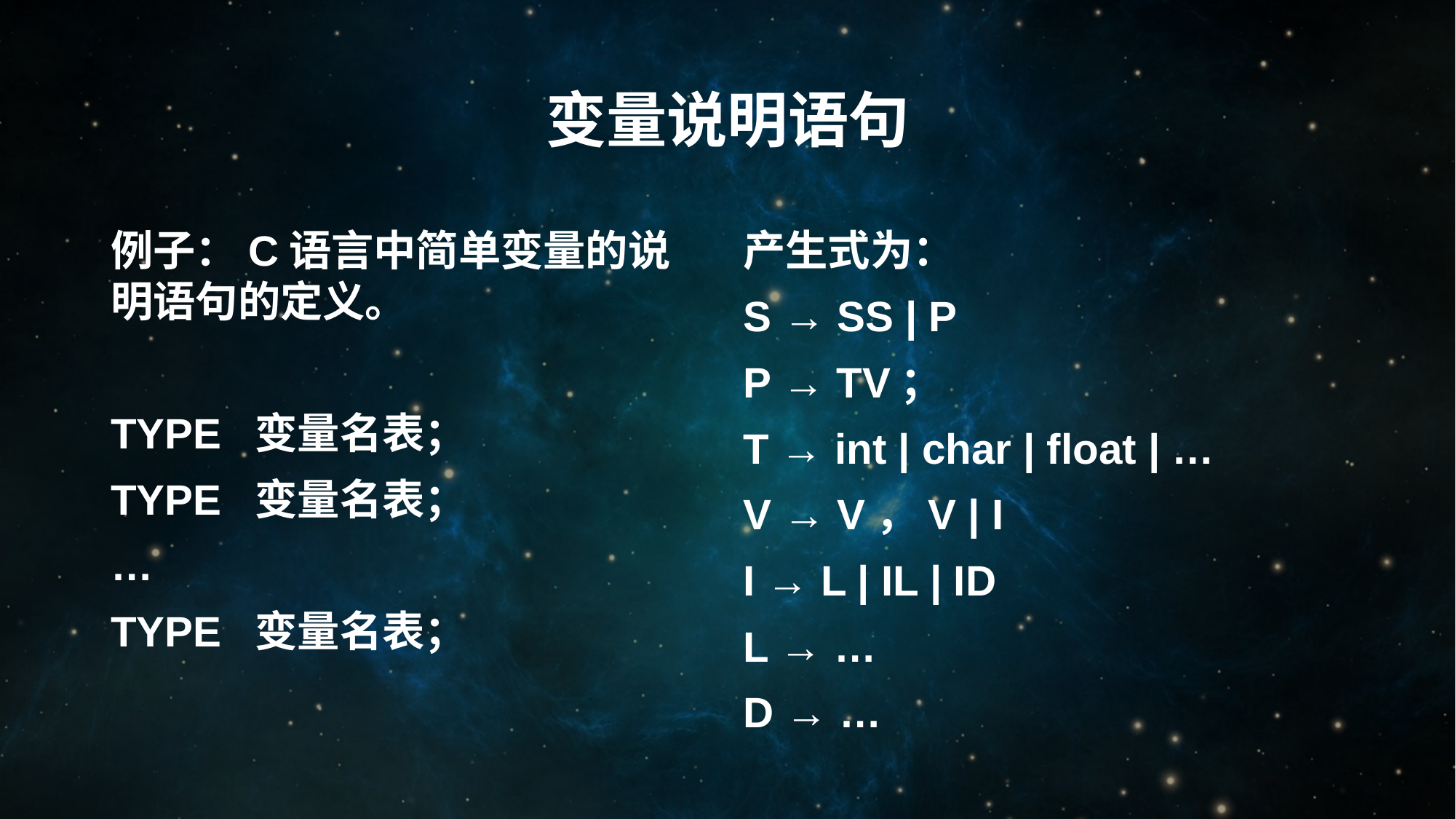

# 变量说明语句
例子：C语言中简单变量的说明语句的定义。

TYPE  变量名表；
TYPE  变量名表；
…
TYPE  变量名表；
产生式为：
S → SS | P
P → TV；
T → int | char | float | …
V → V，V | I
I → L | IL | ID
L → …
D → …